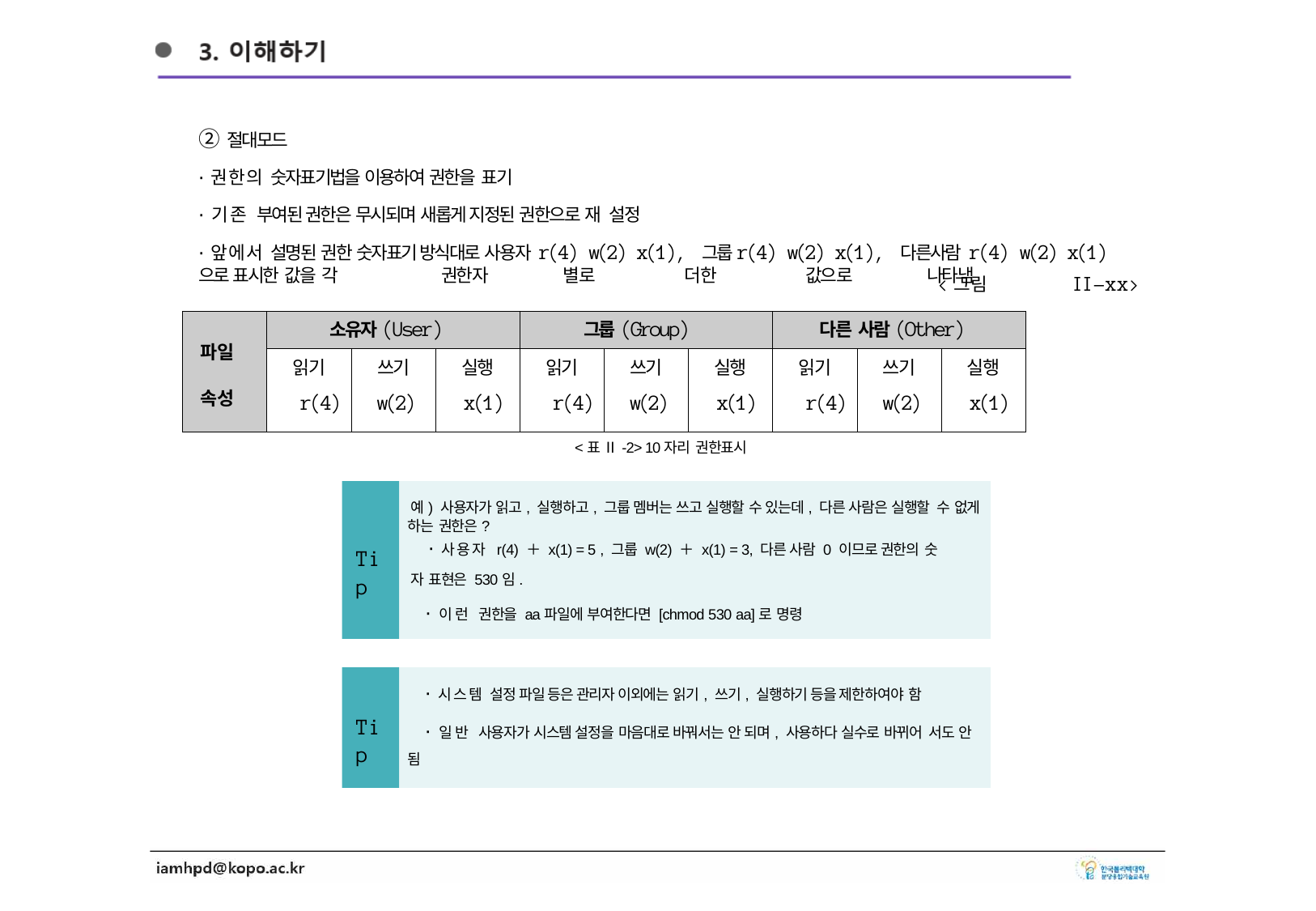

② 절대모드
∙권한의 숫자표기법을 이용하여 권한을 표기
∙기존 부여된 권한은 무시되며 새롭게 지정된 권한으로 재 설정
∙앞에서 설명된 권한 숫자표기 방식대로 사용자 r(4) w(2) x(1), 그룹r(4) w(2) x(1), 다른사람 r(4) w(2) x(1)으로 표시한 값을 각	권한자	별로	더한	값으로	나타냄
<그림	II-xx>
| 파일 속성 | 소유자(User) |  |  | 그룹(Group) |  |  | 다른 사람(Other) |  |  |
| --- | --- | --- | --- | --- | --- | --- | --- | --- | --- |
|  | 읽기 r(4) | 쓰기 w(2) | 실행 x(1) | 읽기 r(4) | 쓰기 w(2) | 실행 x(1) | 읽기 r(4) | 쓰기 w(2) | 실행 x(1) |
<표 Ⅱ-2> 10자리 권한표시

예) 사용자가 읽고, 실행하고, 그룹 멤버는 쓰고 실행할 수 있는데, 다른 사람은 실행할  수 없게 하는 권한은?
∙사용자 r(4) ＋ x(1) = 5 , 그룹 w(2) ＋ x(1) = 3, 다른 사람 0 이므로 권한의 숫
자 표현은 530임.
Tip
∙이런 권한을 aa파일에 부여한다면 [chmod 530 aa]로 명령
∙시스템 설정 파일 등은 관리자 이외에는 읽기, 쓰기, 실행하기 등을 제한하여야 함
∙일반 사용자가 시스템 설정을 마음대로 바꿔서는 안 되며, 사용하다 실수로 바뀌어  서도 안 됨

Tip